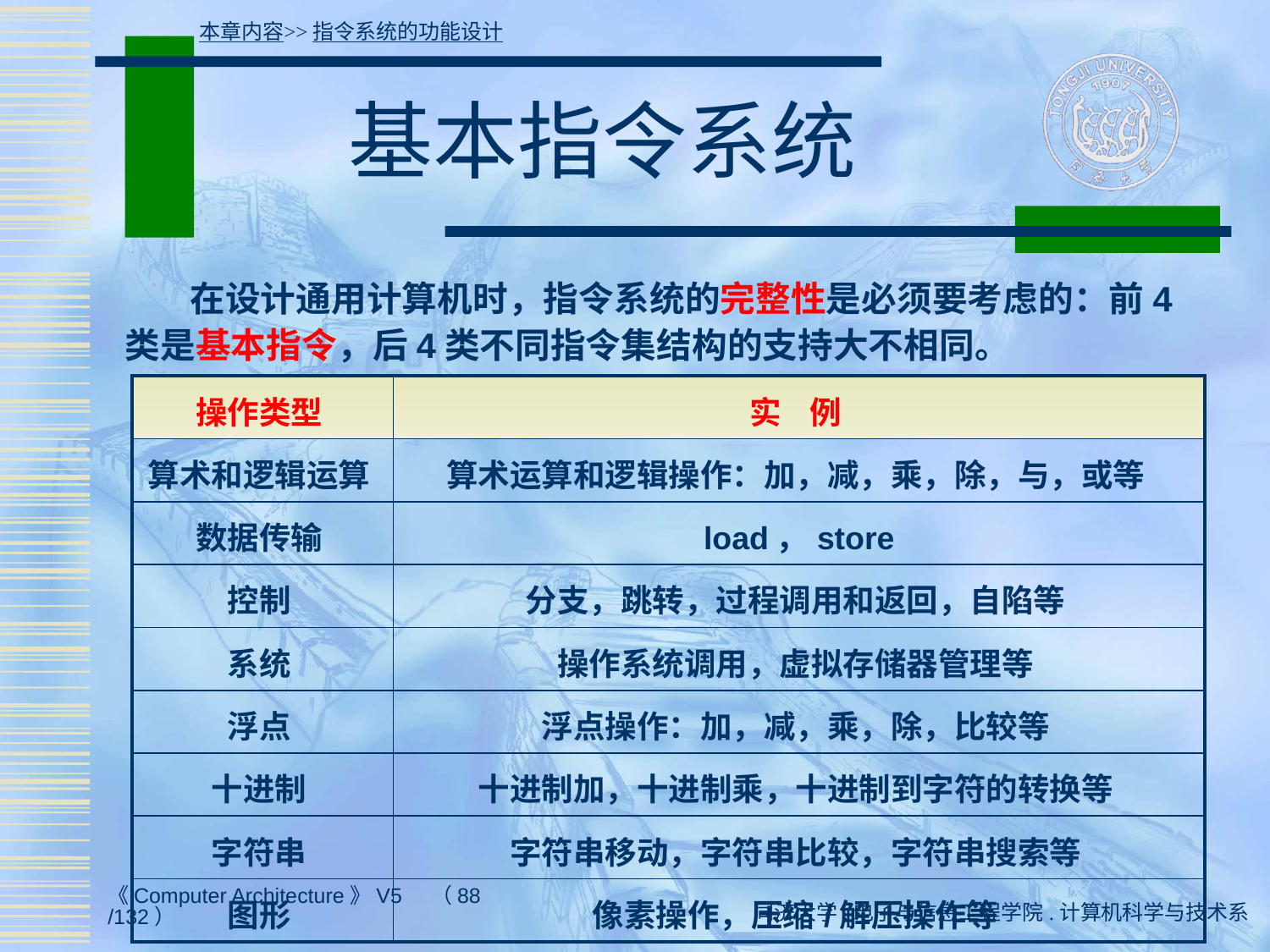

本章内容>>指令系统的功能设计
# 基本指令系统
       在设计通用计算机时，指令系统的完整性是必须要考虑的：前4类是基本指令，后4类不同指令集结构的支持大不相同。
| 操作类型 | 实 例 |
| --- | --- |
| 算术和逻辑运算 | 算术运算和逻辑操作：加，减，乘，除，与，或等 |
| 数据传输 | load，store |
| 控制 | 分支，跳转，过程调用和返回，自陷等 |
| 系统 | 操作系统调用，虚拟存储器管理等 |
| 浮点 | 浮点操作：加，减，乘，除，比较等 |
| 十进制 | 十进制加，十进制乘，十进制到字符的转换等 |
| 字符串 | 字符串移动，字符串比较，字符串搜索等 |
| 图形 | 像素操作，压缩/解压操作等 |